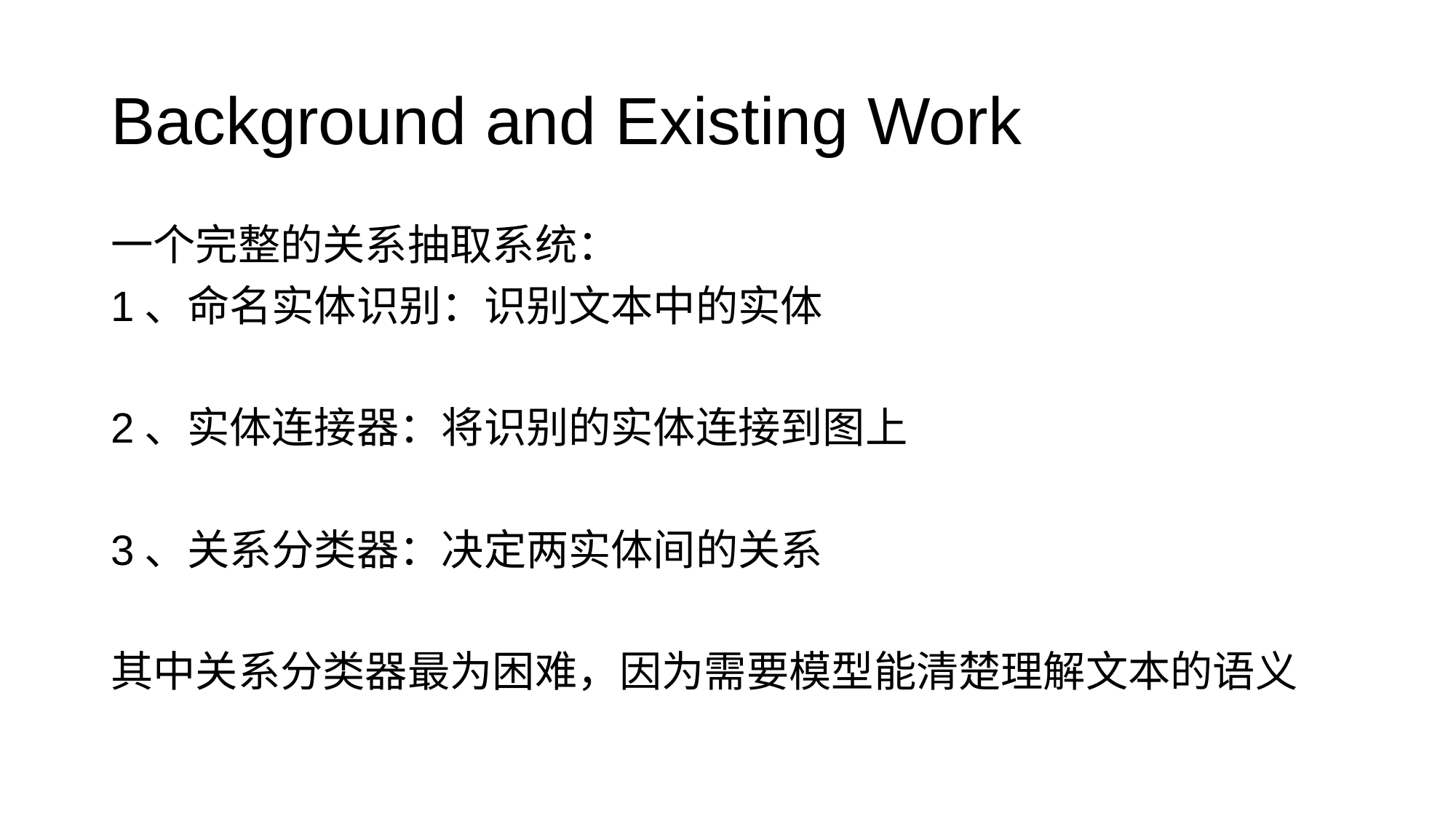

# Background and Existing Work
一个完整的关系抽取系统：
1、命名实体识别：识别文本中的实体

2、实体连接器：将识别的实体连接到图上

3、关系分类器：决定两实体间的关系

其中关系分类器最为困难，因为需要模型能清楚理解文本的语义